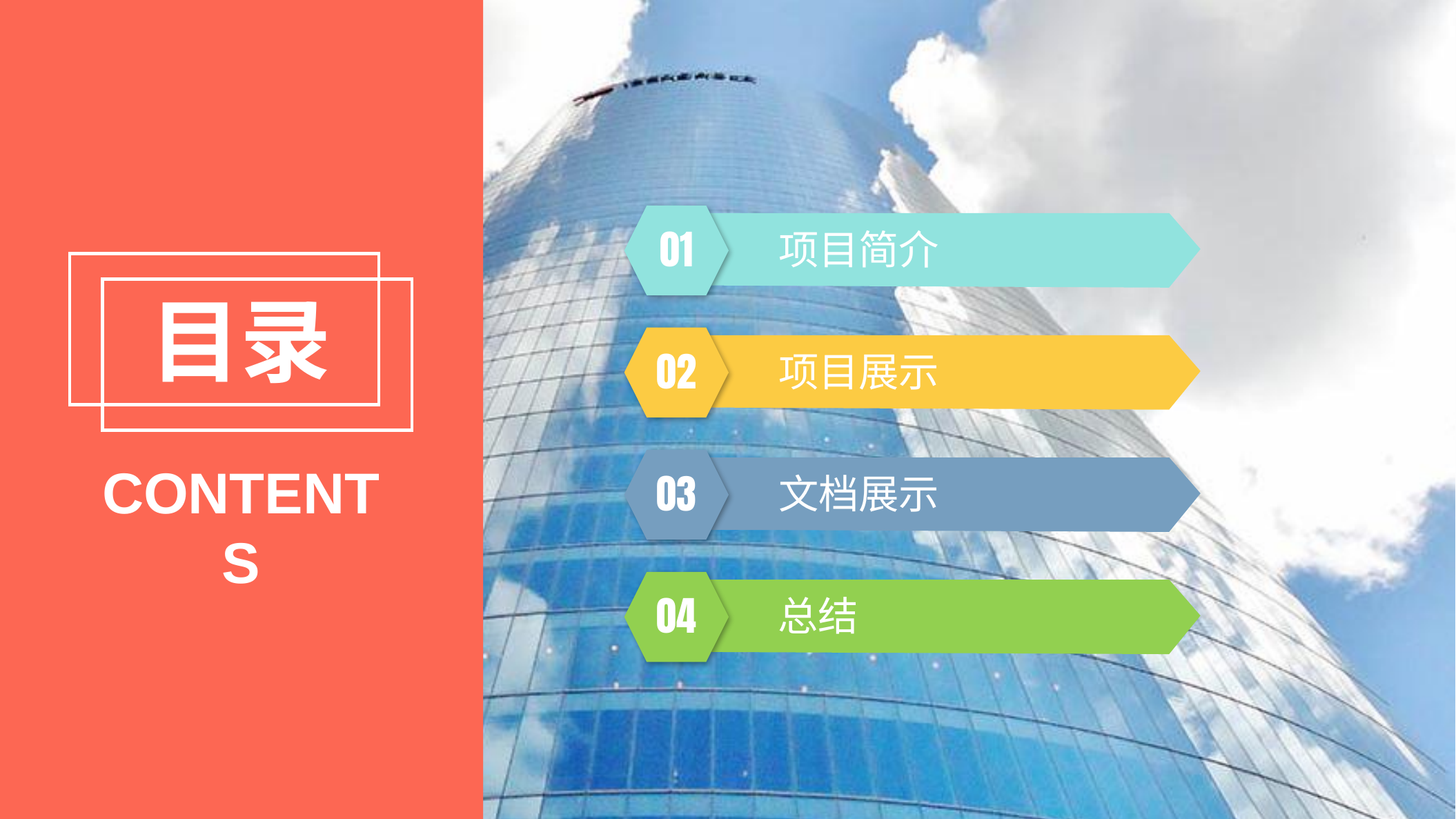

01

项目简介

目录
02

项目展示
03
CONTENTS

文档展示
04

总结